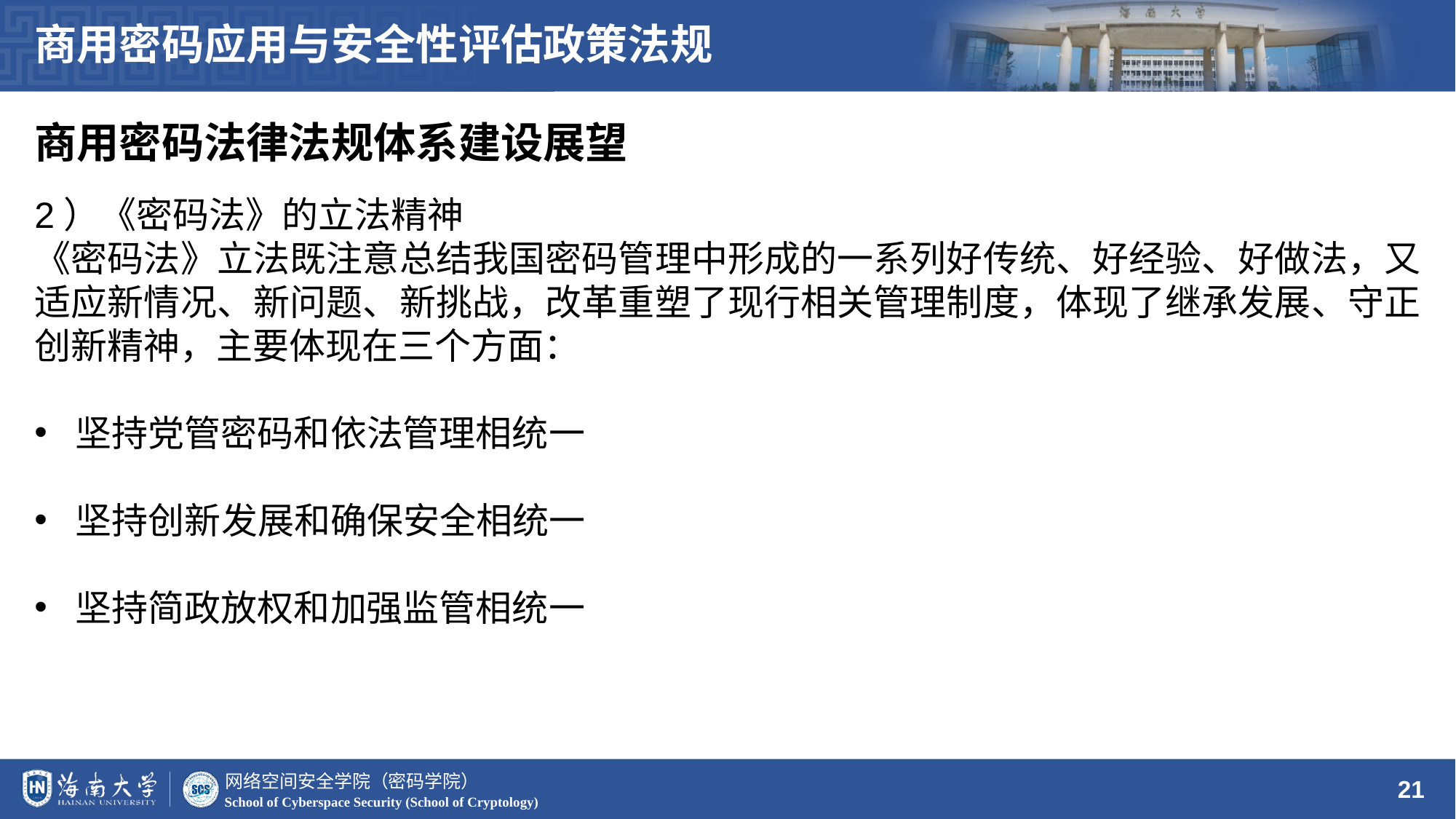

商用密码应用与安全性评估政策法规

商用密码法律法规体系建设展望
2）《密码法》的立法精神
《密码法》立法既注意总结我国密码管理中形成的一系列好传统、好经验、好做法，又适应新情况、新问题、新挑战，改革重塑了现行相关管理制度，体现了继承发展、守正创新精神，主要体现在三个方面：

坚持党管密码和依法管理相统一

坚持创新发展和确保安全相统一

坚持简政放权和加强监管相统一
21